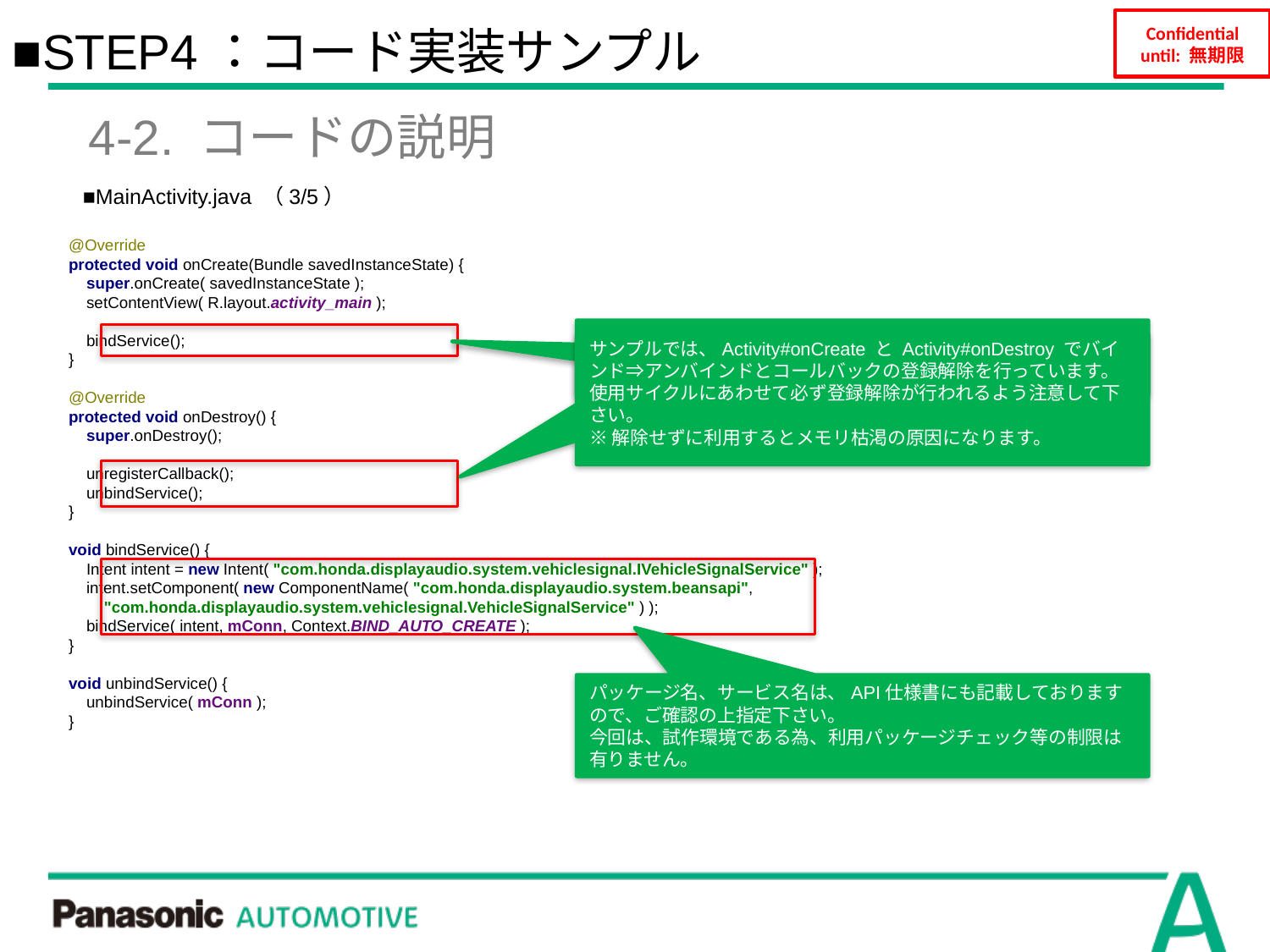

■STEP4：コード実装サンプル
4-2. コードの説明
■MainActivity.java （3/5）
@Override
protected void onCreate(Bundle savedInstanceState) {
    super.onCreate( savedInstanceState );
    setContentView( R.layout.activity_main );
    bindService();
}
@Override
protected void onDestroy() {
    super.onDestroy();
    unregisterCallback();
    unbindService();
}
void bindService() {
    Intent intent = new Intent( "com.honda.displayaudio.system.vehiclesignal.IVehicleSignalService" );
    intent.setComponent( new ComponentName( "com.honda.displayaudio.system.beansapi",
        "com.honda.displayaudio.system.vehiclesignal.VehicleSignalService" ) );
    bindService( intent, mConn, Context.BIND_AUTO_CREATE );
}
void unbindService() {
    unbindService( mConn );
}
サンプルでは、Activity#onCreate と Activity#onDestroy でバインド⇒アンバインドとコールバックの登録解除を行っています。
使用サイクルにあわせて必ず登録解除が行われるよう注意して下さい。
※解除せずに利用するとメモリ枯渇の原因になります。

。

パッケージ名、サービス名は、API仕様書にも記載しておりますので、ご確認の上指定下さい。
今回は、試作環境である為、利用パッケージチェック等の制限は有りません。